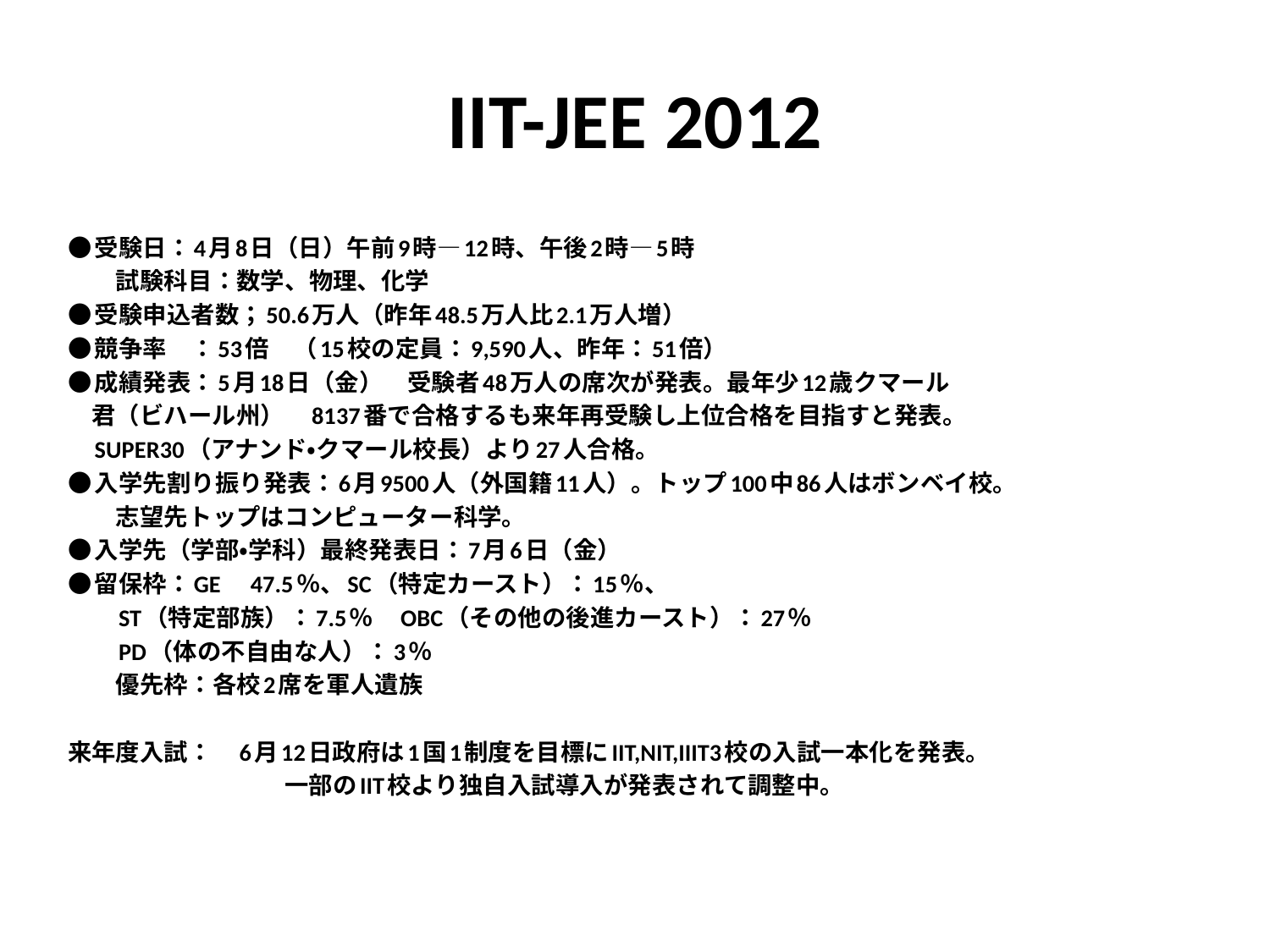

# IIT-JEE 2012
●受験日：4月8日（日）午前9時―12時、午後2時―5時
　　試験科目：数学、物理、化学
●受験申込者数；50.6万人（昨年48.5万人比2.1万人増）
●競争率　：53倍　（15校の定員：9,590人、昨年：51倍）
●成績発表：5月18日（金）　受験者48万人の席次が発表。最年少12歳クマール
　君（ビハール州）　8137番で合格するも来年再受験し上位合格を目指すと発表。
　SUPER30（アナンド・クマール校長）より27人合格。
●入学先割り振り発表：6月9500人（外国籍11人）。トップ100中86人はボンベイ校。
　　志望先トップはコンピューター科学。
●入学先（学部・学科）最終発表日：7月6日（金）
●留保枠：GE　47.5％、SC（特定カースト）：15％、
　　ST（特定部族）：7.5％　OBC（その他の後進カースト）：27％
　　PD（体の不自由な人）：3％
　　優先枠：各校2席を軍人遺族

来年度入試：　6月12日政府は1国1制度を目標にIIT,NIT,IIIT3校の入試一本化を発表。
　　　　　　　　　一部のIIT校より独自入試導入が発表されて調整中。